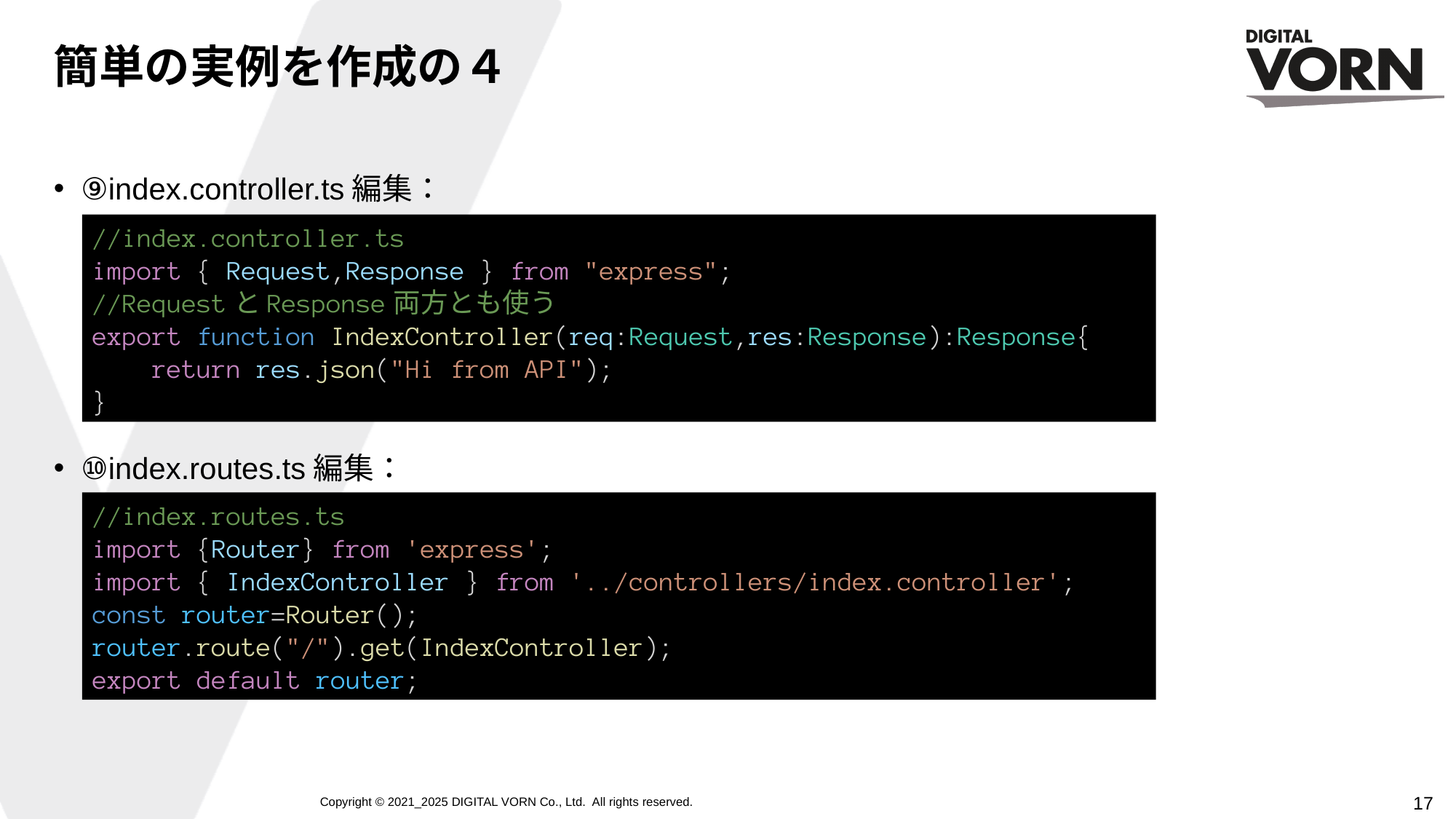

# 簡単の実例を作成の４
⑨index.controller.ts編集：

⑩index.routes.ts編集：

//index.controller.ts
import { Request,Response } from "express";
//RequestとResponse両方とも使う
export function IndexController(req:Request,res:Response):Response{
    return res.json("Hi from API");
}
//index.routes.ts
import {Router} from 'express';
import { IndexController } from '../controllers/index.controller';
const router=Router();
router.route("/").get(IndexController);
export default router;
17
Copyright © 2021_2025 DIGITAL VORN Co., Ltd.  All rights reserved.